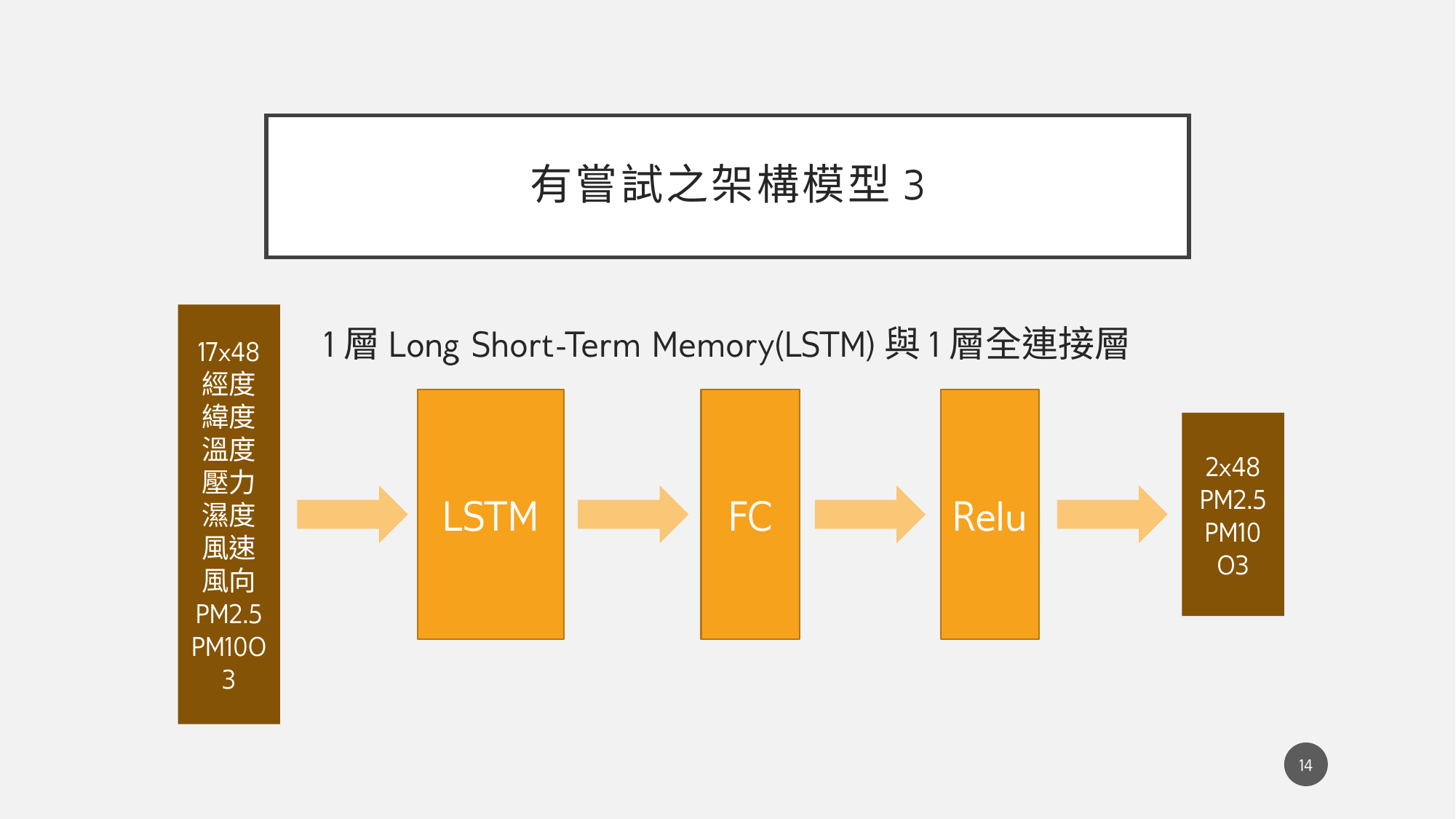

# 有嘗試之架構模型3
17x48
經度
緯度
溫度
壓力
濕度
風速
風向
PM2.5
PM10O3
1層Long Short-Term Memory(LSTM)與1層全連接層
LSTM
Relu
FC
2x48
PM2.5
PM10
O3

14